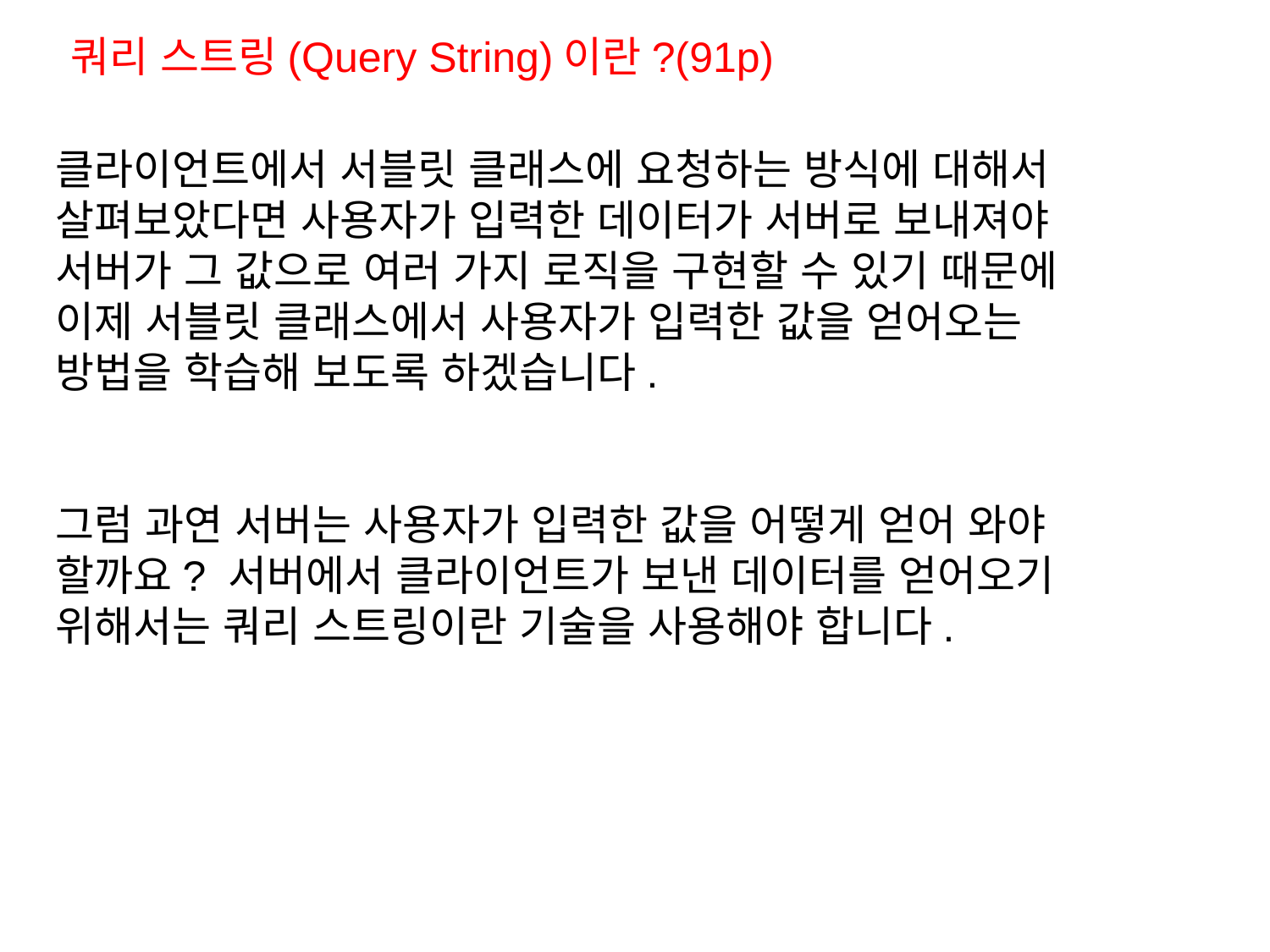

쿼리 스트링(Query String)이란?(91p)
클라이언트에서 서블릿 클래스에 요청하는 방식에 대해서 살펴보았다면 사용자가 입력한 데이터가 서버로 보내져야 서버가 그 값으로 여러 가지 로직을 구현할 수 있기 때문에 이제 서블릿 클래스에서 사용자가 입력한 값을 얻어오는 방법을 학습해 보도록 하겠습니다.

그럼 과연 서버는 사용자가 입력한 값을 어떻게 얻어 와야 할까요? 서버에서 클라이언트가 보낸 데이터를 얻어오기 위해서는 쿼리 스트링이란 기술을 사용해야 합니다.